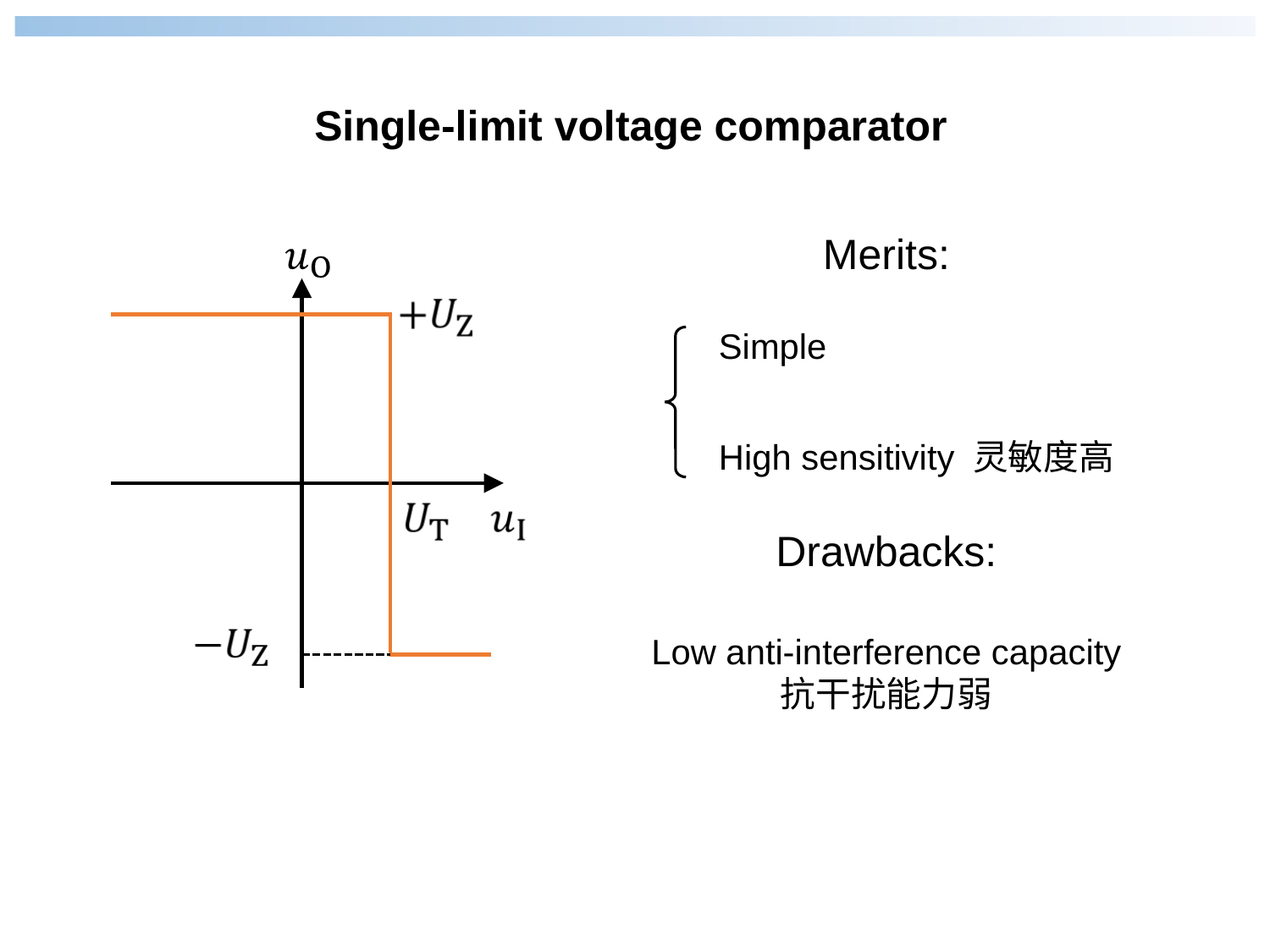

Single-limit voltage comparator
Merits:

Simple

High sensitivity 灵敏度高
Drawbacks:
Low anti-interference capacity 抗干扰能力弱